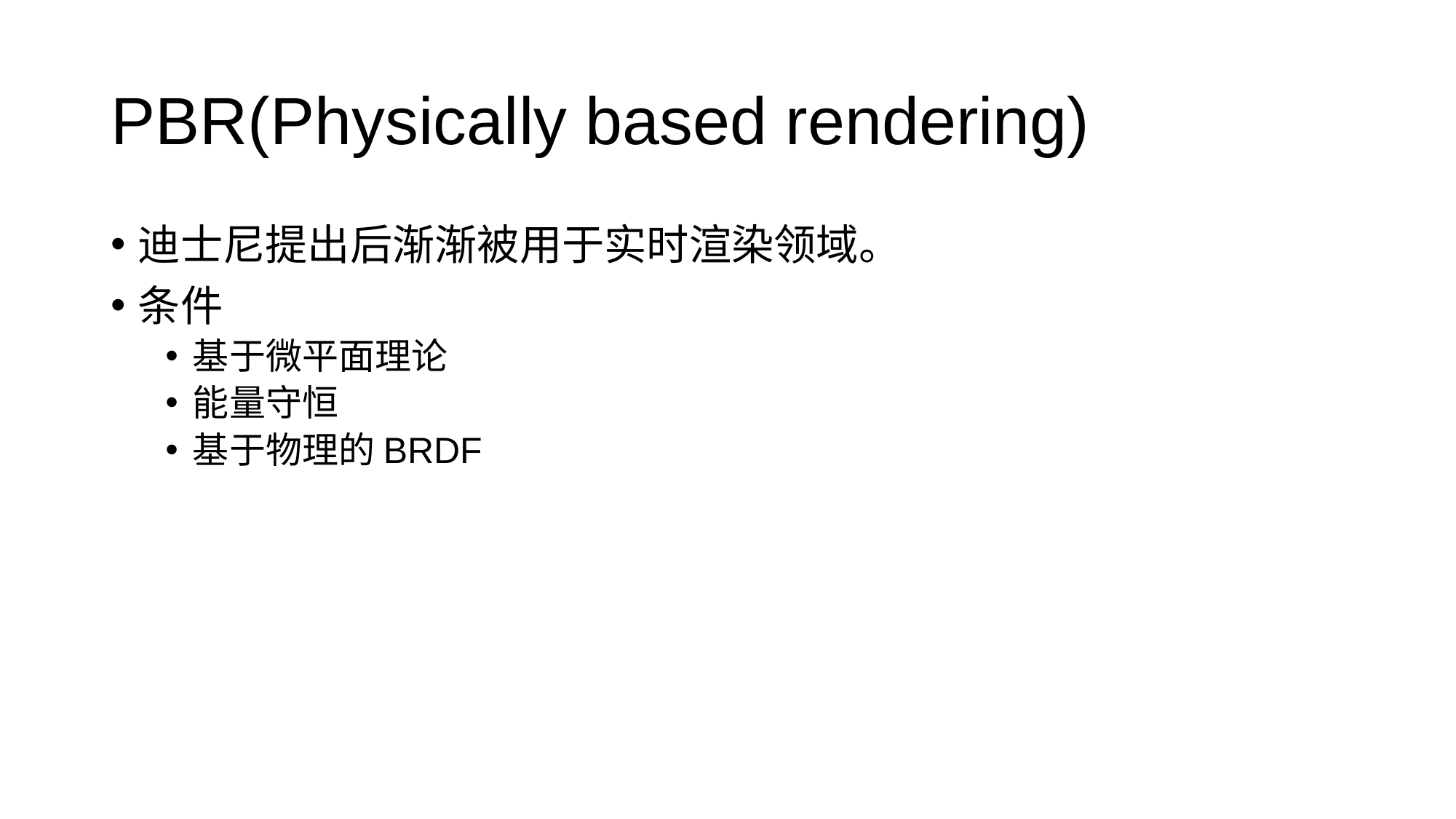

# PBR(Physically based rendering)
迪士尼提出后渐渐被用于实时渲染领域。
条件
基于微平面理论
能量守恒
基于物理的BRDF